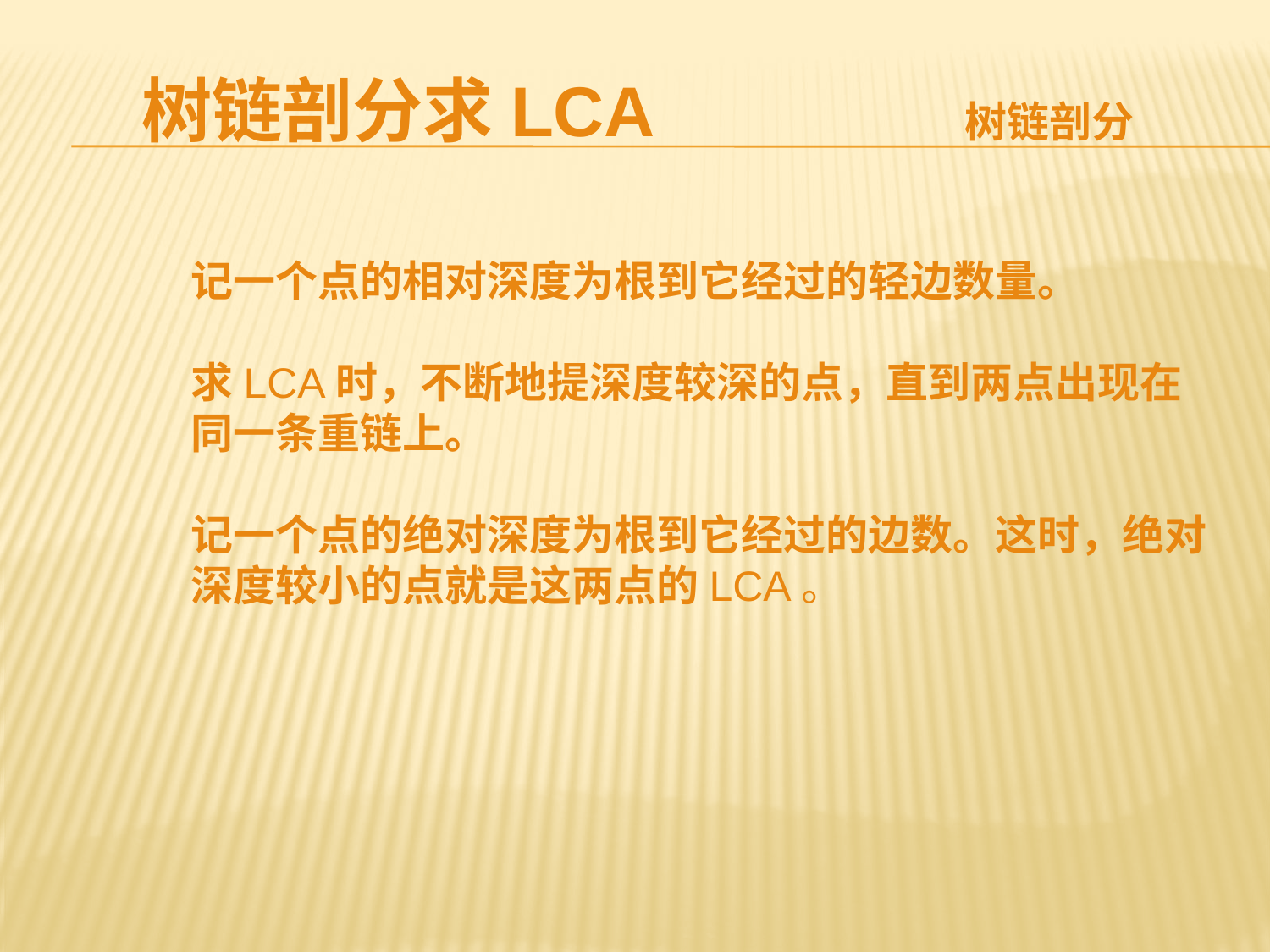

树链剖分求LCA
树链剖分
记一个点的相对深度为根到它经过的轻边数量。

求LCA时，不断地提深度较深的点，直到两点出现在同一条重链上。

记一个点的绝对深度为根到它经过的边数。这时，绝对深度较小的点就是这两点的LCA。